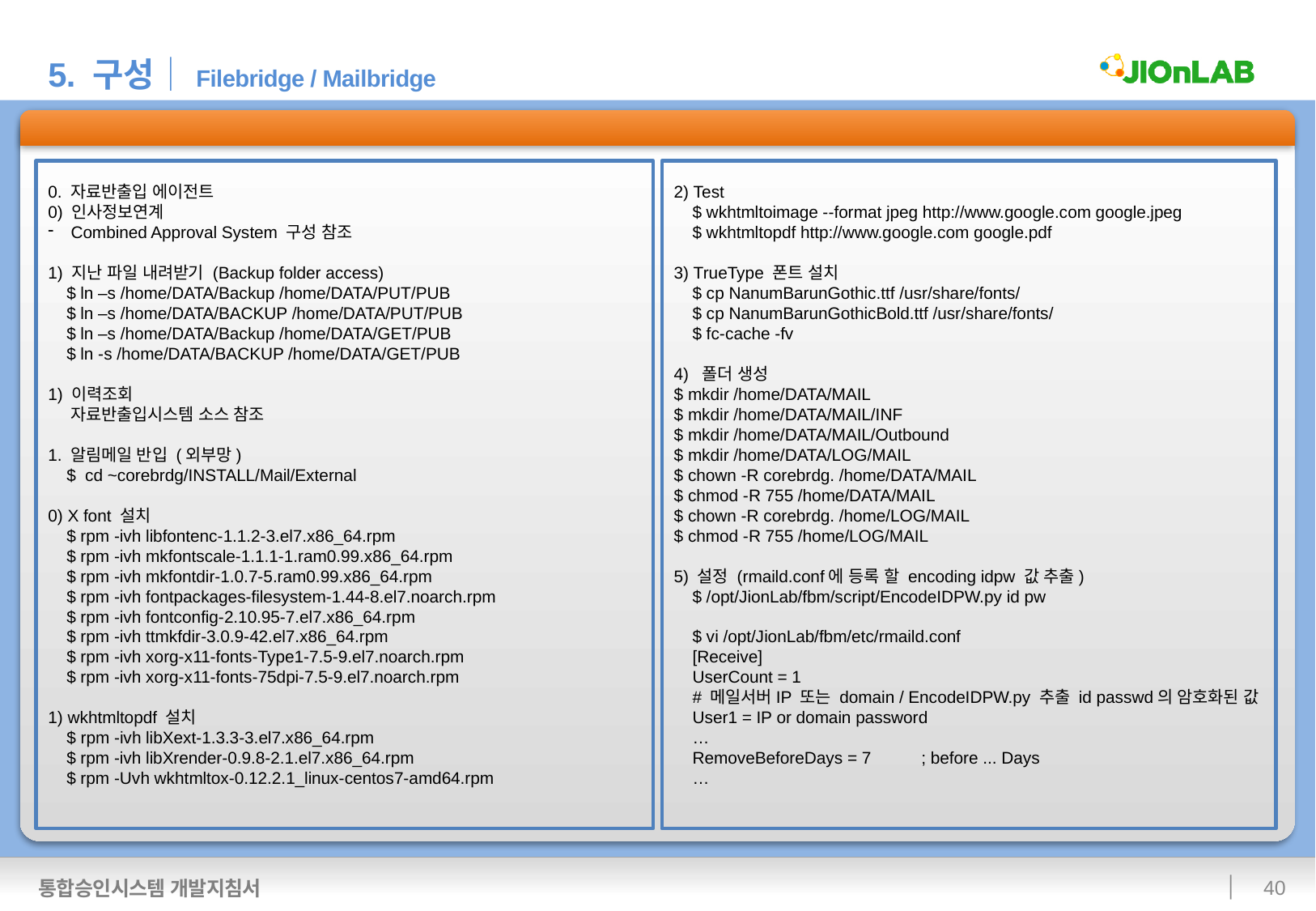

5. 구성│Filebridge / Mailbridge

통합승인시스템 구성

0. 자료반출입 에이전트
0) 인사정보연계
Combined Approval System 구성 참조

1) 지난 파일 내려받기 (Backup folder access)
    $ ln –s /home/DATA/Backup /home/DATA/PUT/PUB
    $ ln –s /home/DATA/BACKUP /home/DATA/PUT/PUB
    $ ln –s /home/DATA/Backup /home/DATA/GET/PUB
    $ ln -s /home/DATA/BACKUP /home/DATA/GET/PUB

1) 이력조회
    자료반출입시스템 소스 참조

1. 알림메일 반입 (외부망)
    $  cd ~corebrdg/INSTALL/Mail/External

0) X font 설치
    $ rpm -ivh libfontenc-1.1.2-3.el7.x86_64.rpm
    $ rpm -ivh mkfontscale-1.1.1-1.ram0.99.x86_64.rpm
    $ rpm -ivh mkfontdir-1.0.7-5.ram0.99.x86_64.rpm
    $ rpm -ivh fontpackages-filesystem-1.44-8.el7.noarch.rpm
    $ rpm -ivh fontconfig-2.10.95-7.el7.x86_64.rpm
    $ rpm -ivh ttmkfdir-3.0.9-42.el7.x86_64.rpm
    $ rpm -ivh xorg-x11-fonts-Type1-7.5-9.el7.noarch.rpm
    $ rpm -ivh xorg-x11-fonts-75dpi-7.5-9.el7.noarch.rpm

1) wkhtmltopdf 설치
    $ rpm -ivh libXext-1.3.3-3.el7.x86_64.rpm
    $ rpm -ivh libXrender-0.9.8-2.1.el7.x86_64.rpm
    $ rpm -Uvh wkhtmltox-0.12.2.1_linux-centos7-amd64.rpm

2) Test
    $ wkhtmltoimage --format jpeg http://www.google.com google.jpeg
    $ wkhtmltopdf http://www.google.com google.pdf

3) TrueType 폰트 설치
    $ cp NanumBarunGothic.ttf /usr/share/fonts/
    $ cp NanumBarunGothicBold.ttf /usr/share/fonts/
    $ fc-cache -fv

4)  폴더 생성
$ mkdir /home/DATA/MAIL
$ mkdir /home/DATA/MAIL/INF
$ mkdir /home/DATA/MAIL/Outbound
$ mkdir /home/DATA/LOG/MAIL
$ chown -R corebrdg. /home/DATA/MAIL
$ chmod -R 755 /home/DATA/MAIL
$ chown -R corebrdg. /home/LOG/MAIL
$ chmod -R 755 /home/LOG/MAIL

5) 설정 (rmaild.conf에 등록 할 encoding idpw 값 추출)
    $ /opt/JionLab/fbm/script/EncodeIDPW.py id pw

    $ vi /opt/JionLab/fbm/etc/rmaild.conf
    [Receive]
    UserCount = 1
    # 메일서버IP 또는 domain / EncodeIDPW.py 추출 id passwd의 암호화된 값
    User1 = IP or domain password
    …
    RemoveBeforeDays = 7	 ; before ... Days
    …

 40